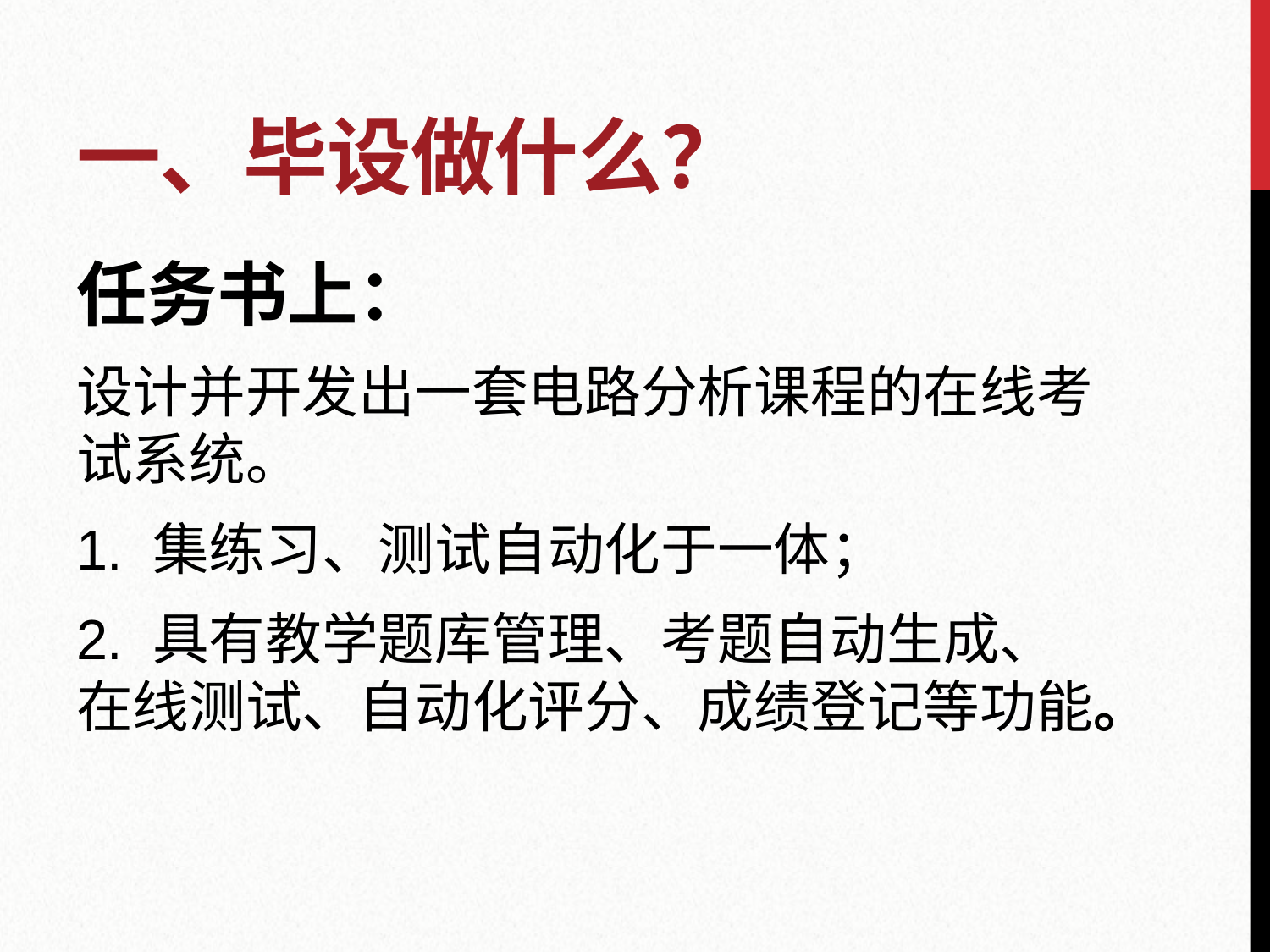

# 一、毕设做什么？
任务书上：
设计并开发出一套电路分析课程的在线考试系统。
1. 集练习、测试自动化于一体；
2. 具有教学题库管理、考题自动生成、在线测试、自动化评分、成绩登记等功能。